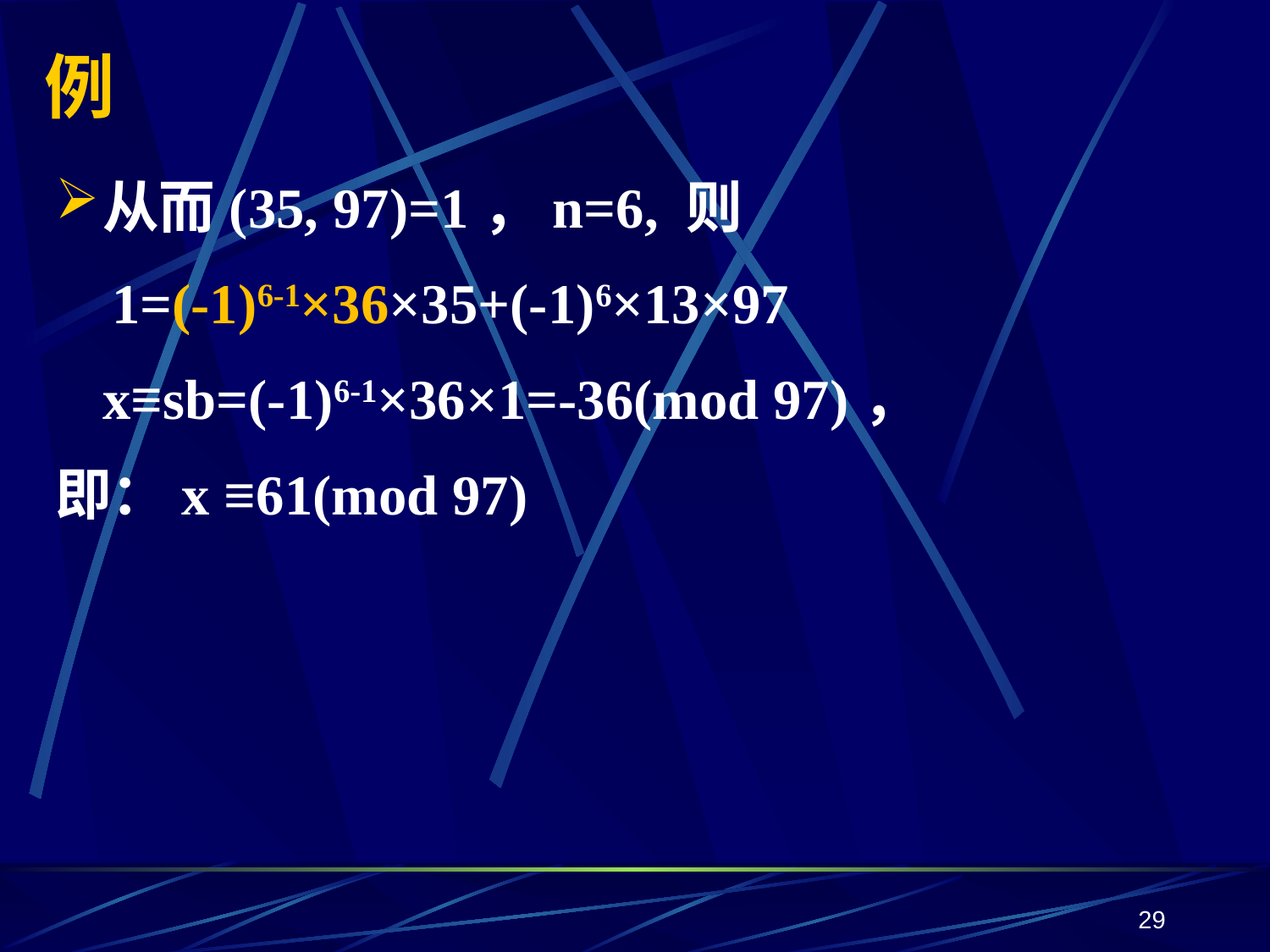

# 例
从而(35, 97)=1，n=6, 则
    1=(-1)6-1×36×35+(-1)6×13×97
	x≡sb=(-1)6-1×36×1=-36(mod 97)，
即：x ≡61(mod 97)
29